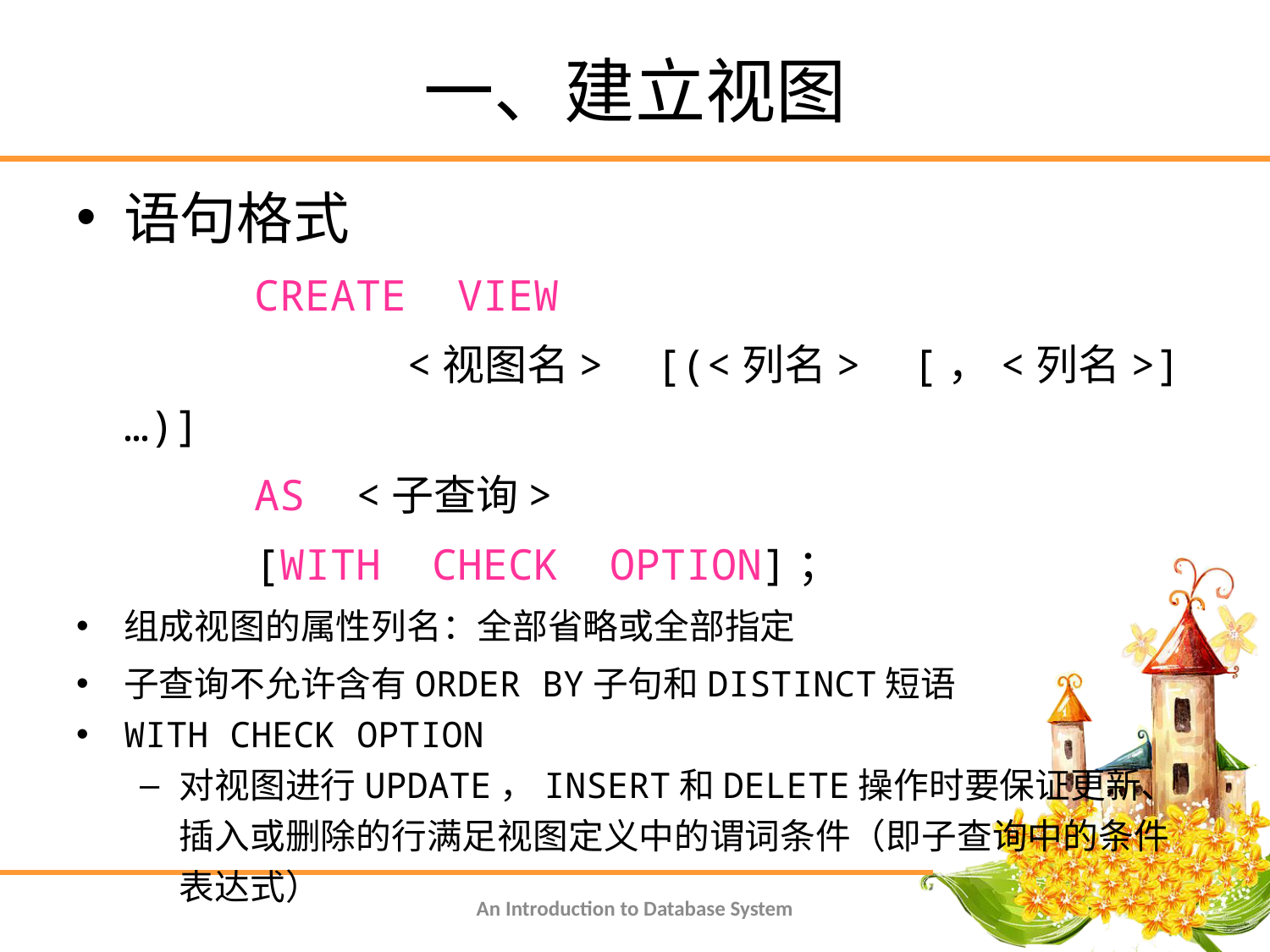

# 一、建立视图
语句格式
       CREATE  VIEW
             <视图名>  [(<列名>  [，<列名>]…)]
       AS  <子查询>
       [WITH  CHECK  OPTION]；
组成视图的属性列名：全部省略或全部指定
子查询不允许含有ORDER BY子句和DISTINCT短语
WITH CHECK OPTION
对视图进行UPDATE，INSERT和DELETE操作时要保证更新、插入或删除的行满足视图定义中的谓词条件（即子查询中的条件表达式）

An Introduction to Database System